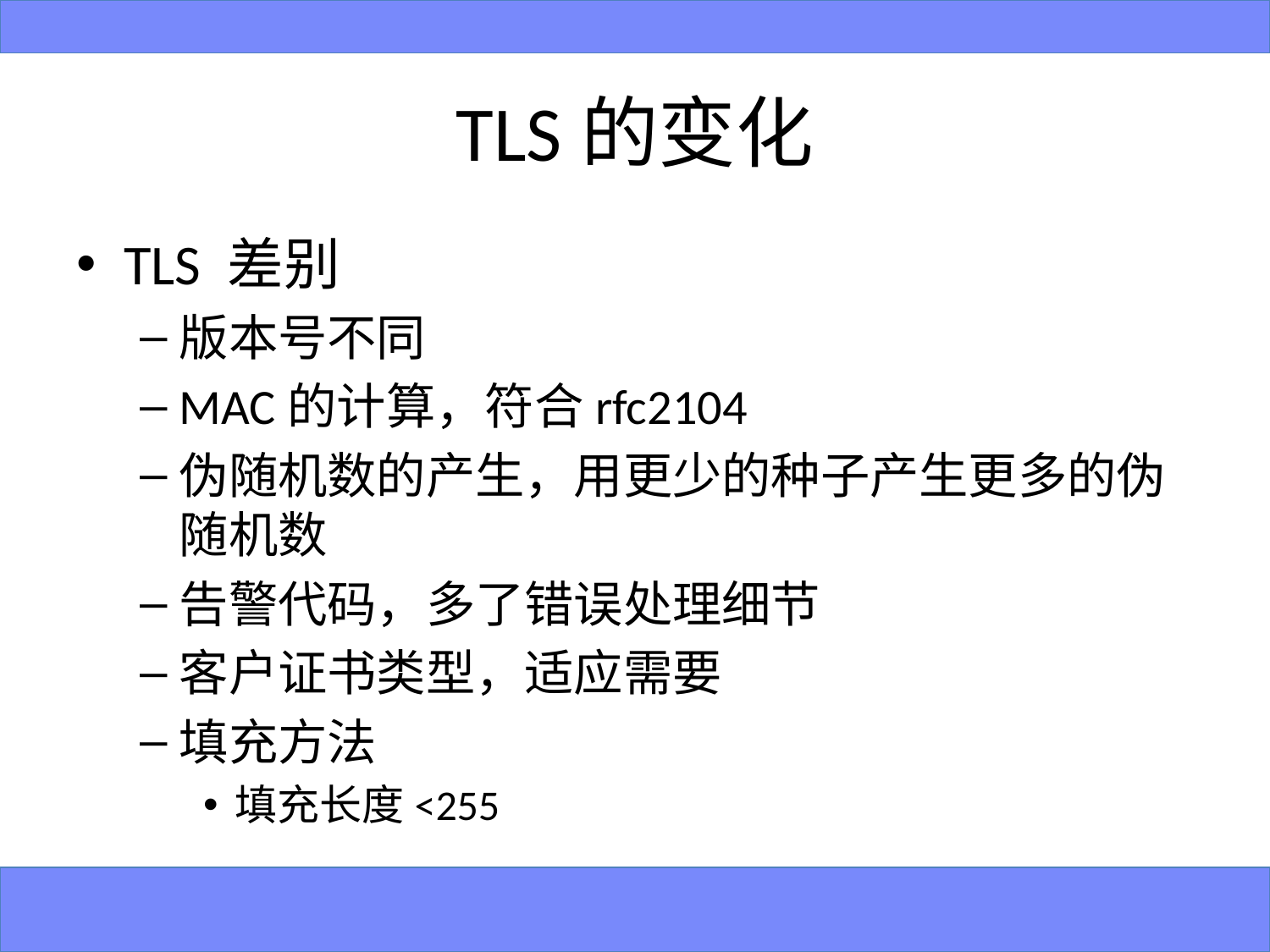

# TLS的变化
TLS 差别
版本号不同
MAC的计算，符合rfc2104
伪随机数的产生，用更少的种子产生更多的伪随机数
告警代码，多了错误处理细节
客户证书类型，适应需要
填充方法
填充长度<255